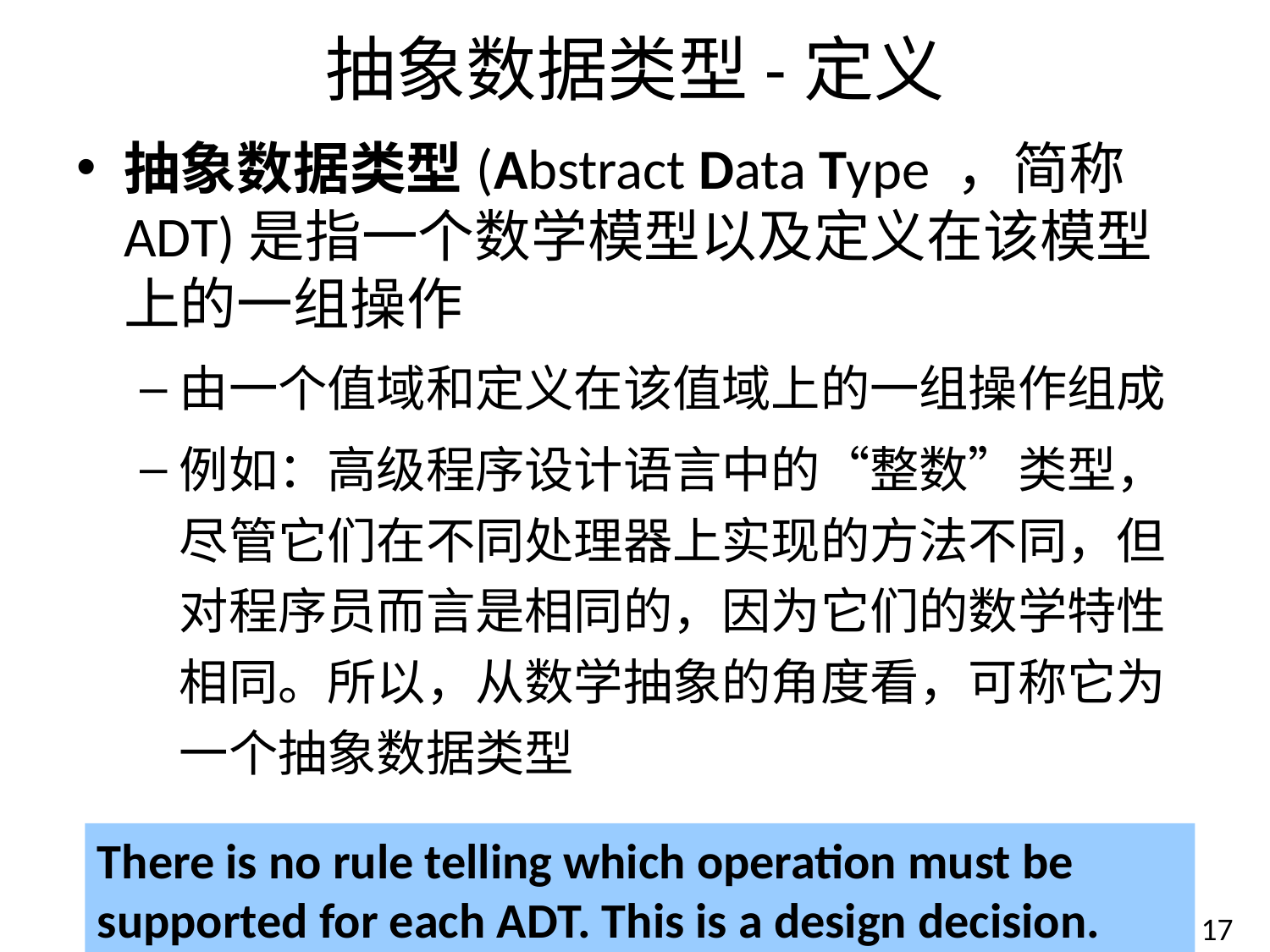

# 抽象数据类型-定义
抽象数据类型(Abstract Data Type ，简称ADT)是指一个数学模型以及定义在该模型上的一组操作
由一个值域和定义在该值域上的一组操作组成
例如：高级程序设计语言中的“整数”类型，尽管它们在不同处理器上实现的方法不同，但对程序员而言是相同的，因为它们的数学特性相同。所以，从数学抽象的角度看，可称它为一个抽象数据类型

There is no rule telling which operation must be supported for each ADT. This is a design decision.
17